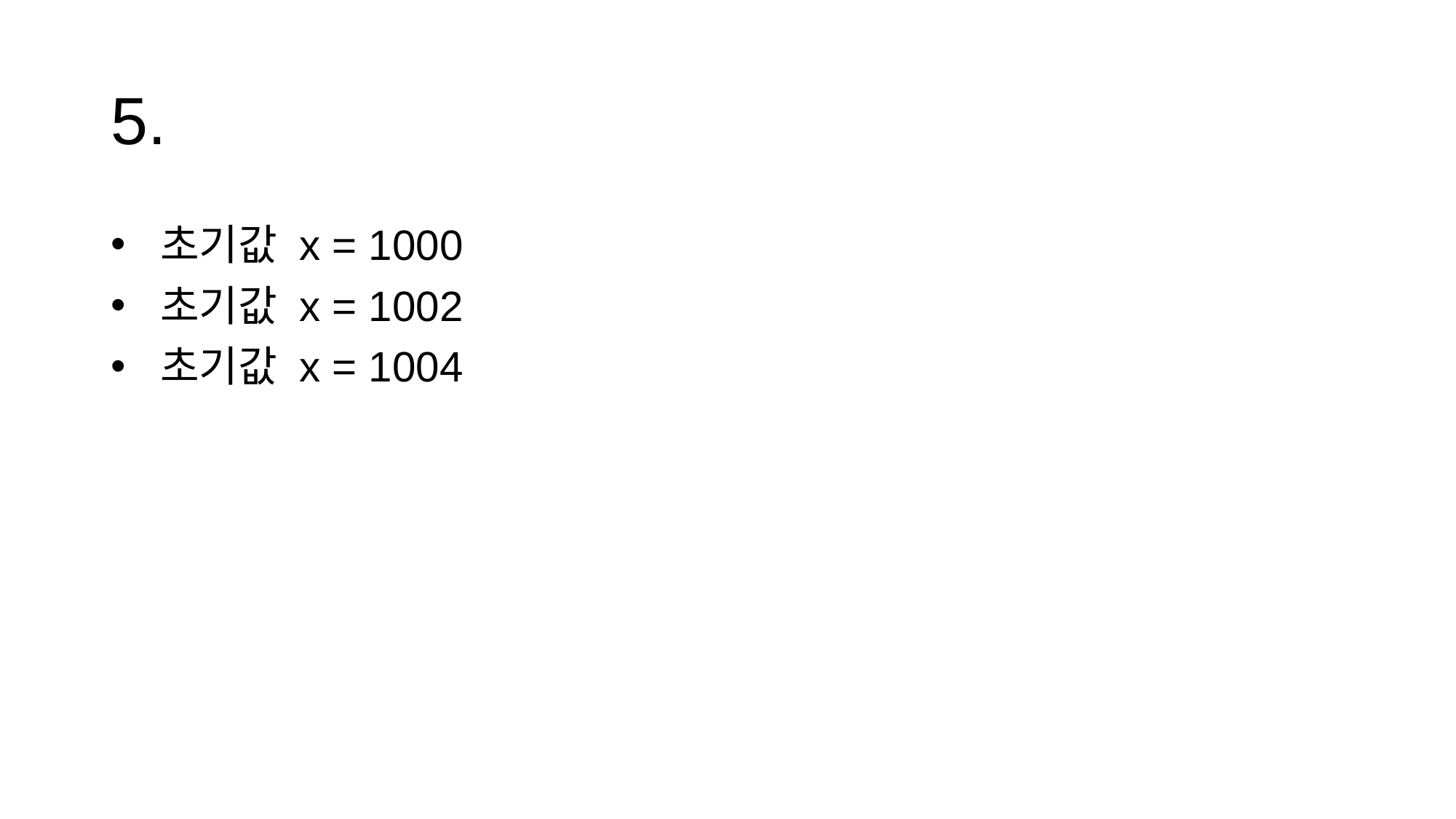

# 5.
 초기값 x = 1000
 초기값 x = 1002
 초기값 x = 1004